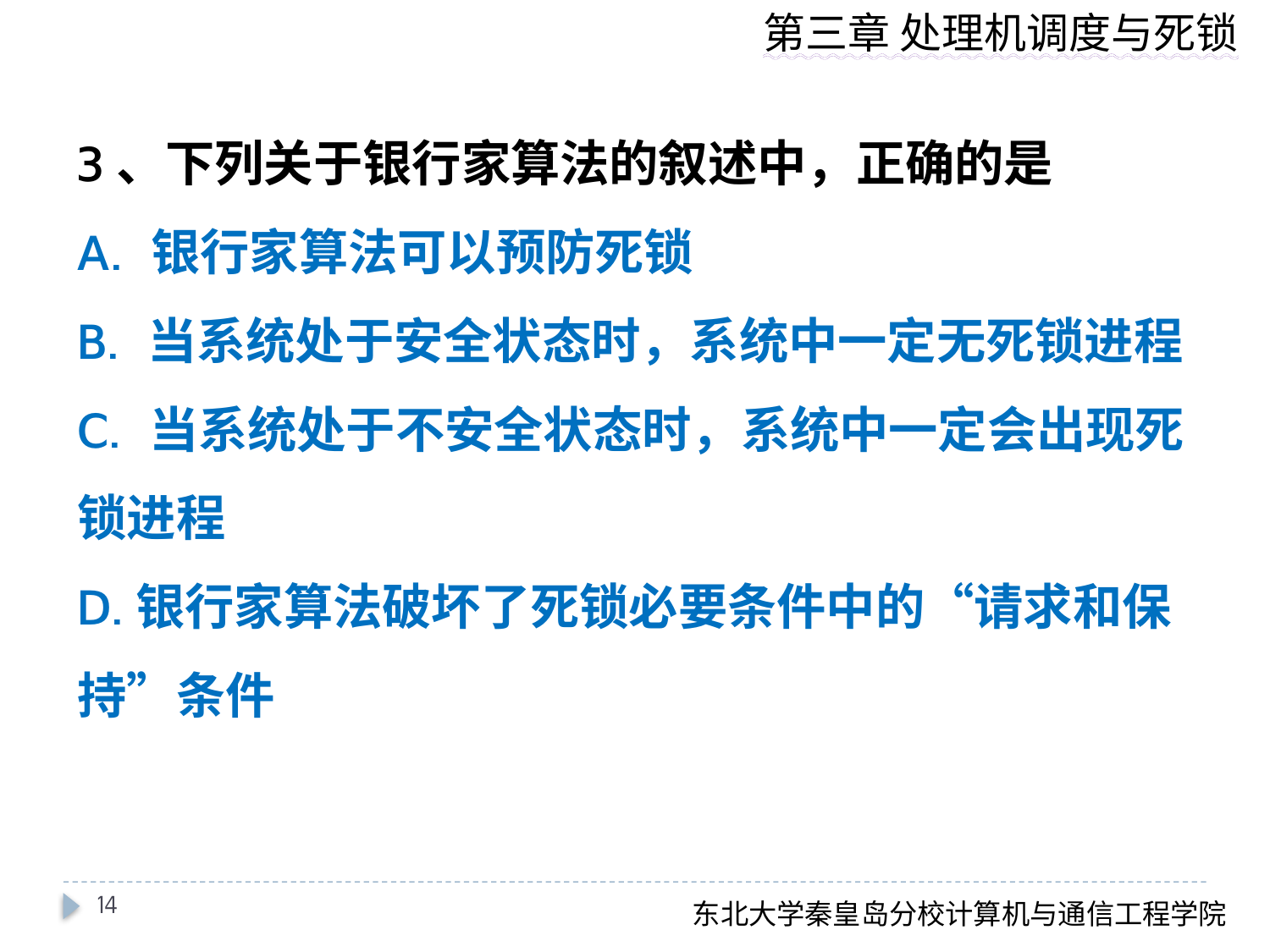

3、下列关于银行家算法的叙述中，正确的是
A. 银行家算法可以预防死锁
B. 当系统处于安全状态时，系统中一定无死锁进程
C. 当系统处于不安全状态时，系统中一定会出现死锁进程
D.银行家算法破坏了死锁必要条件中的“请求和保持”条件
14